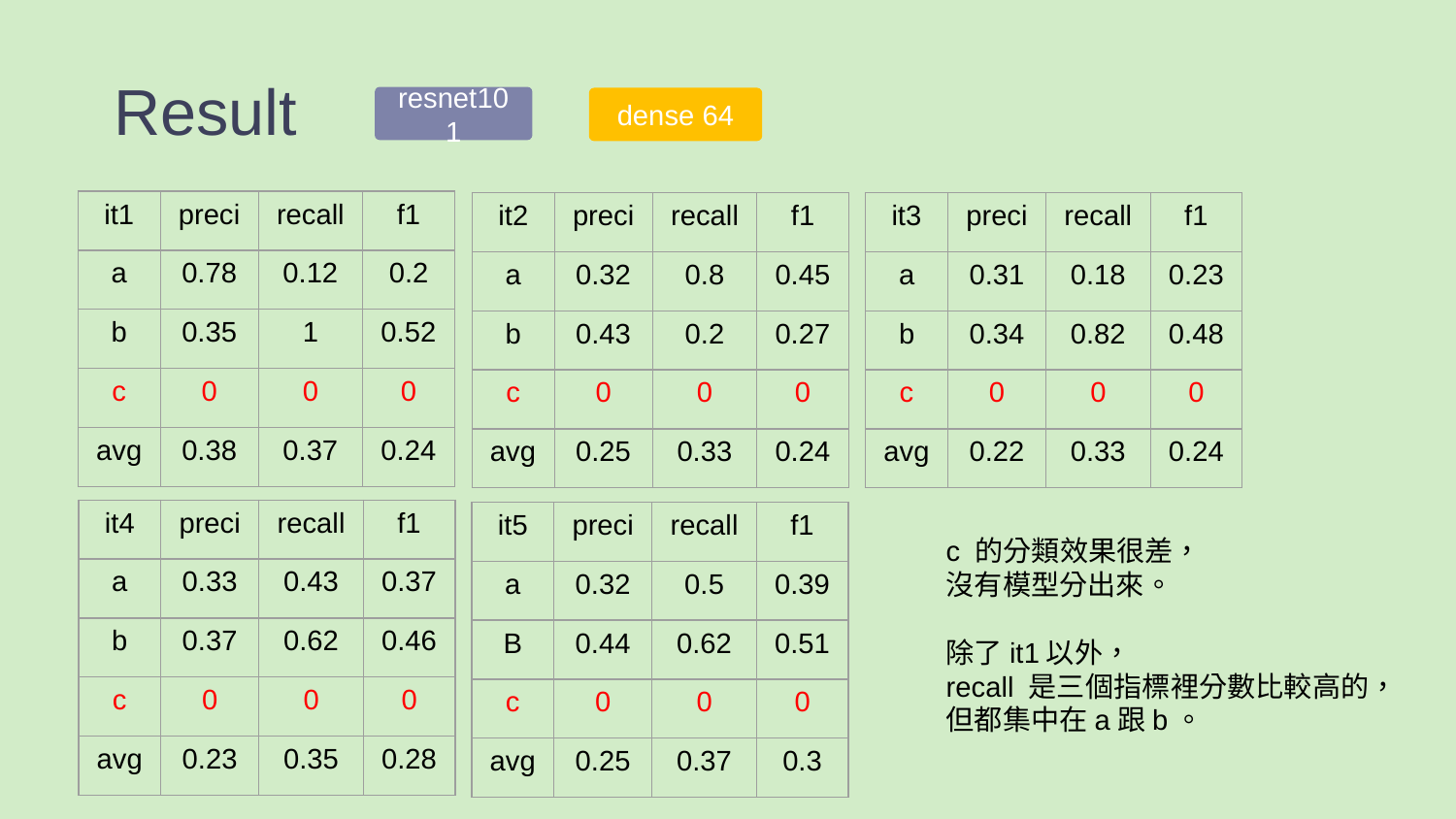

# Result
resnet101
dense 64
| it1 | preci | recall | f1 |
| --- | --- | --- | --- |
| a | 0.78 | 0.12 | 0.2 |
| b | 0.35 | 1 | 0.52 |
| c | 0 | 0 | 0 |
| avg | 0.38 | 0.37 | 0.24 |
| it2 | preci | recall | f1 |
| --- | --- | --- | --- |
| a | 0.32 | 0.8 | 0.45 |
| b | 0.43 | 0.2 | 0.27 |
| c | 0 | 0 | 0 |
| avg | 0.25 | 0.33 | 0.24 |
| it3 | preci | recall | f1 |
| --- | --- | --- | --- |
| a | 0.31 | 0.18 | 0.23 |
| b | 0.34 | 0.82 | 0.48 |
| c | 0 | 0 | 0 |
| avg | 0.22 | 0.33 | 0.24 |
| it4 | preci | recall | f1 |
| --- | --- | --- | --- |
| a | 0.33 | 0.43 | 0.37 |
| b | 0.37 | 0.62 | 0.46 |
| c | 0 | 0 | 0 |
| avg | 0.23 | 0.35 | 0.28 |
| it5 | preci | recall | f1 |
| --- | --- | --- | --- |
| a | 0.32 | 0.5 | 0.39 |
| B | 0.44 | 0.62 | 0.51 |
| c | 0 | 0 | 0 |
| avg | 0.25 | 0.37 | 0.3 |
c 的分類效果很差，
沒有模型分出來。

除了it1以外，
recall 是三個指標裡分數比較高的，
但都集中在a跟b。